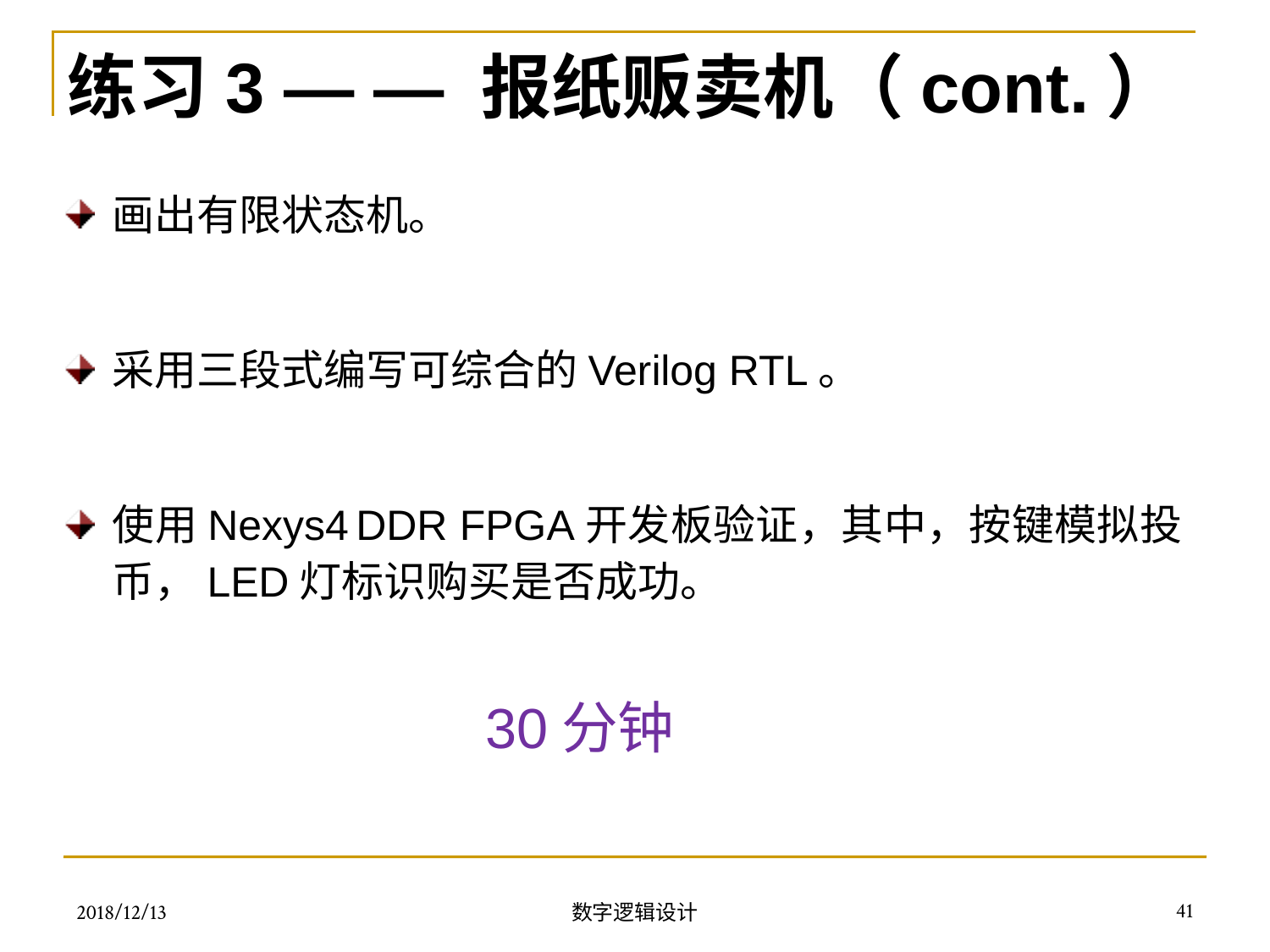

练习3 — — 报纸贩卖机（cont.）
画出有限状态机。

采用三段式编写可综合的Verilog RTL。

使用Nexys4 DDR FPGA开发板验证，其中，按键模拟投币，LED灯标识购买是否成功。
30分钟
2018/12/13
41
数字逻辑设计